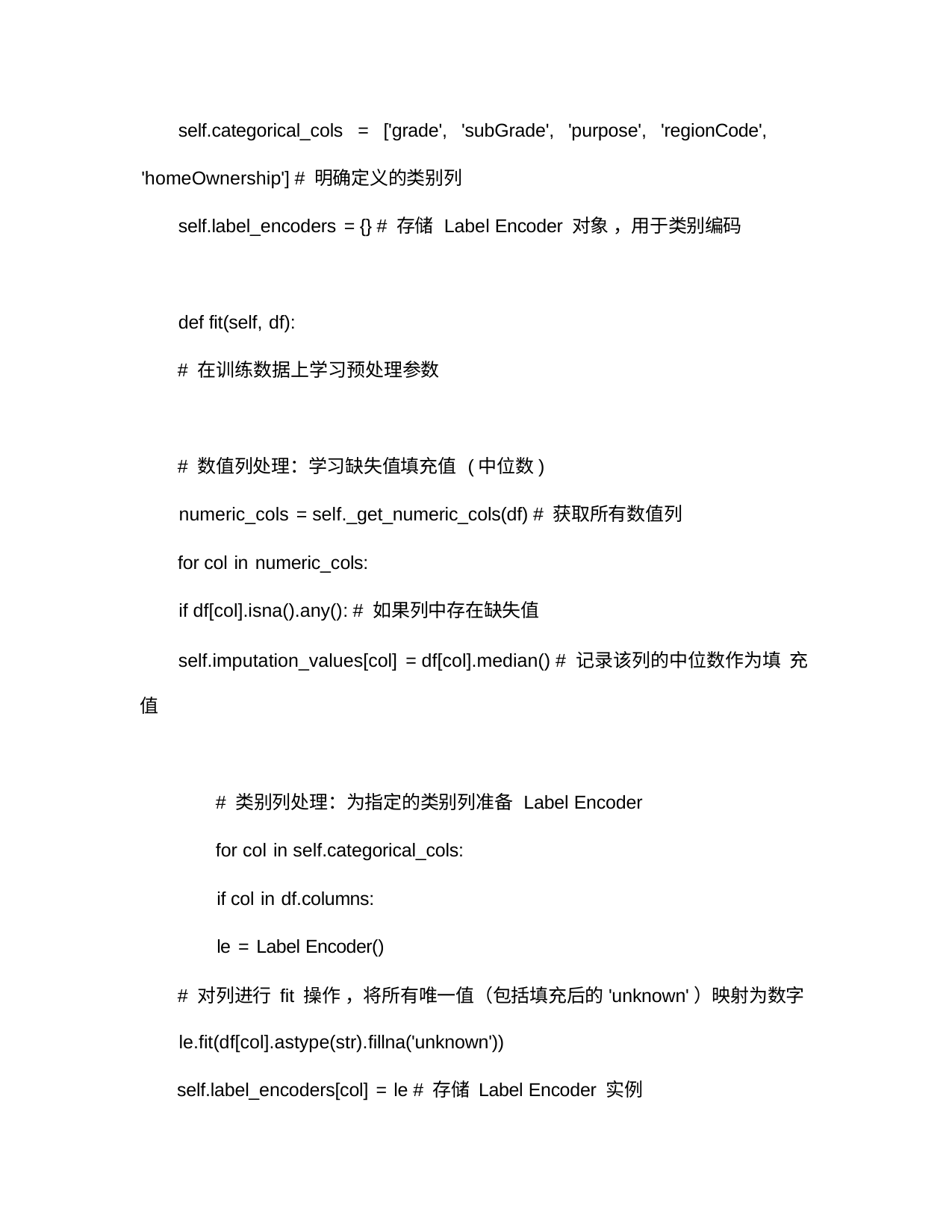

self.categorical_cols  =  ['grade',  'subGrade',  'purpose',  'regionCode',
'homeOwnership'] # 明确定义的类别列
self.label_encoders = {} # 存储 Label Encoder 对象 ，用于类别编码

def fit(self, df):
# 在训练数据上学习预处理参数

# 数值列处理：学习缺失值填充值 (中位数)
numeric_cols = self._get_numeric_cols(df) # 获取所有数值列
for col in numeric_cols:
if df[col].isna().any(): # 如果列中存在缺失值
self.imputation_values[col] = df[col].median() # 记录该列的中位数作为填  充值

# 类别列处理：为指定的类别列准备 Label Encoder
for col in self.categorical_cols:
if col in df.columns:
le = Label Encoder()
# 对列进行 fit 操作 ，将所有唯一值（包括填充后的'unknown'）映射为数字   le.fit(df[col].astype(str).fillna('unknown'))

self.label_encoders[col] = le # 存储 Label Encoder 实例